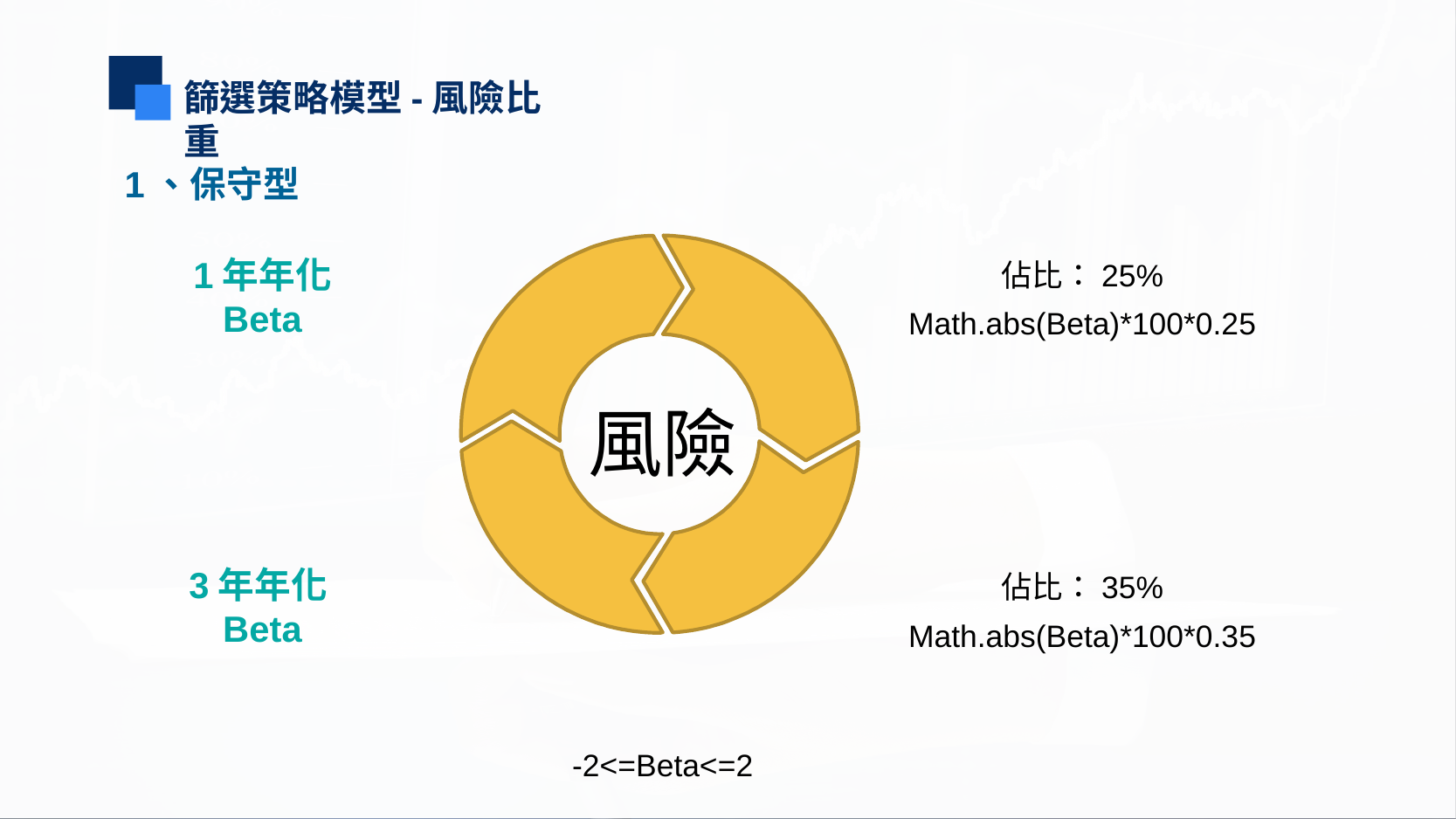

篩選策略模型-風險比重

1、保守型
佔比：25%
Math.abs(Beta)*100*0.25

1年年化
Beta
風險
佔比：35%
Math.abs(Beta)*100*0.35
3年年化Beta

-2<=Beta<=2